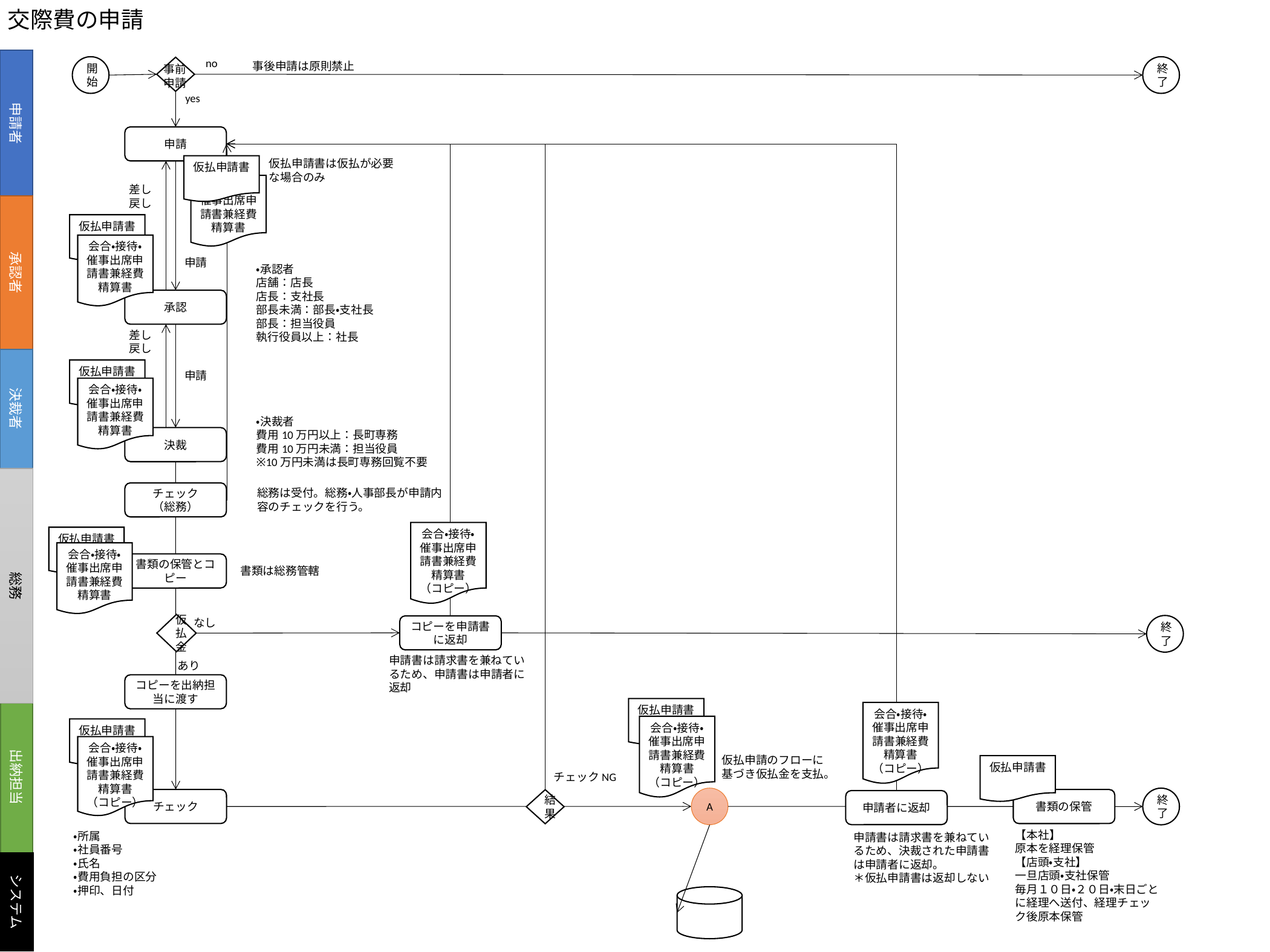

交際費の申請
申請者
no
事後申請は原則禁止
開始
終了

事前申請
yes
申請
仮払申請書は仮払が必要な場合のみ
仮払申請書
会合・接待・催事出席申請書兼経費精算書
差し戻し
承認者
仮払申請書
会合・接待・催事出席申請書兼経費精算書
申請
・承認者
店舗：店長
店長：支社長
部長未満：部長・支社長
部長：担当役員
執行役員以上：社長
承認
差し戻し
決裁者
仮払申請書
申請
会合・接待・催事出席申請書兼経費精算書
・決裁者
費用10万円以上：長町専務
費用10万円未満：担当役員
※10万円未満は長町専務回覧不要
決裁
総務
総務は受付。総務・人事部長が申請内容のチェックを行う。
チェック
（総務）
会合・接待・催事出席申請書兼経費精算書
（コピー）
仮払申請書
会合・接待・催事出席申請書兼経費精算書
書類の保管とコピー
書類は総務管轄
なし
仮払金
終了
コピーを申請書に返却
申請書は請求書を兼ねているため、申請書は申請者に返却
あり
コピーを出納担当に渡す
仮払申請書ｊ
出納担当
会合・接待・催事出席申請書兼経費精算書
（コピー）
会合・接待・催事出席申請書兼経費精算書
（コピー）
仮払申請書
会合・接待・催事出席申請書兼経費精算書
（コピー）
仮払申請のフローに基づき仮払金を支払。
仮払申請書
チェックNG
A
終了
チェック
書類の保管
結果
申請者に返却
【本社】
原本を経理保管
【店頭・支社】
一旦店頭・支社保管
毎月１０日・２０日・末日ごとに経理へ送付、経理チェック後原本保管
・所属
・社員番号
・氏名
・費用負担の区分
・押印、日付
申請書は請求書を兼ねているため、決裁された申請書は申請者に返却。
＊仮払申請書は返却しない
システム